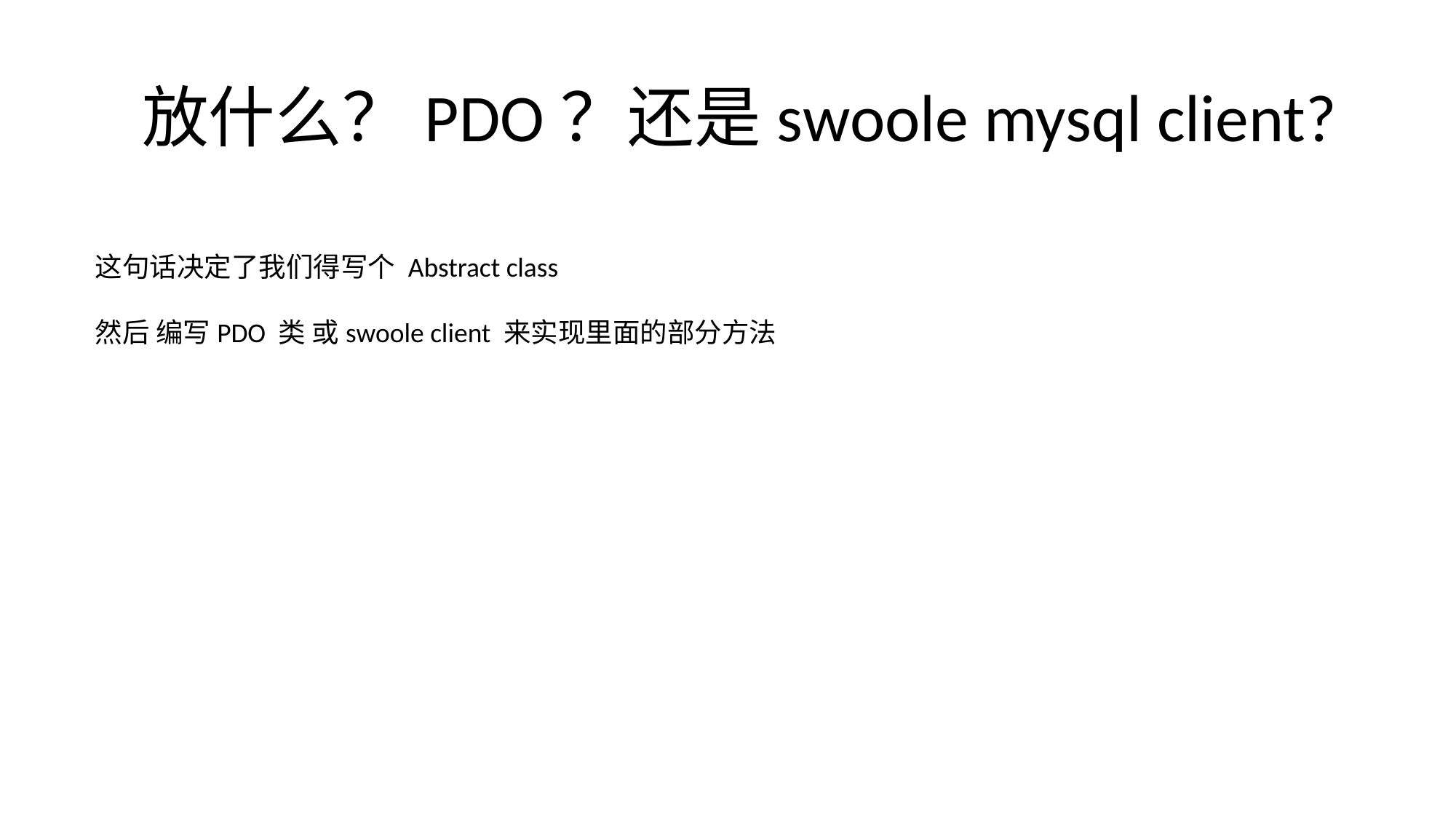

# 放什么？PDO？还是swoole mysql client?

    这句话决定了我们得写个 Abstract class

    然后 编写PDO 类 或swoole client 来实现里面的部分方法